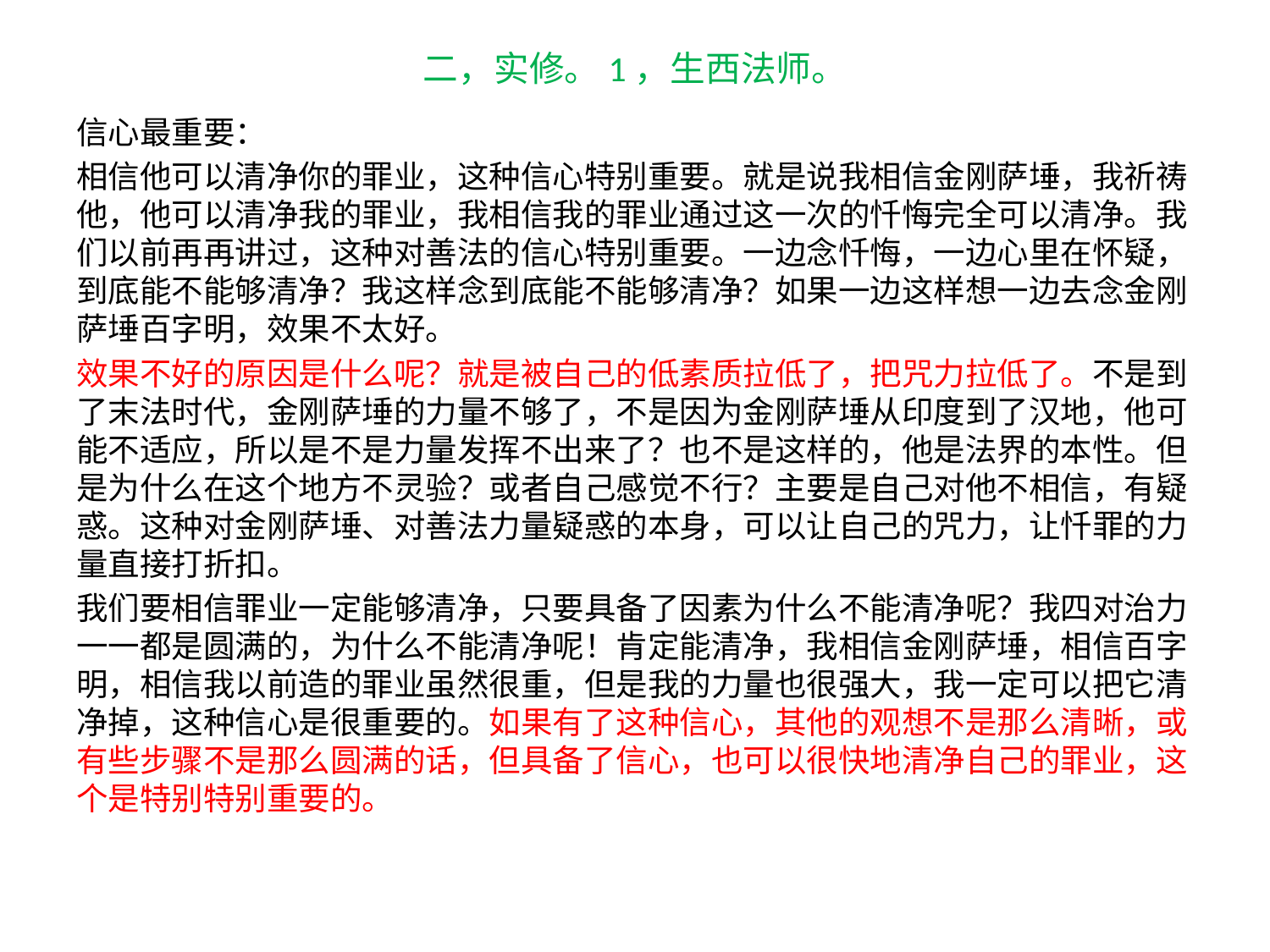

# 二，实修。1，生西法师。
信心最重要：
相信他可以清净你的罪业，这种信心特别重要。就是说我相信金刚萨埵，我祈祷他，他可以清净我的罪业，我相信我的罪业通过这一次的忏悔完全可以清净。我们以前再再讲过，这种对善法的信心特别重要。一边念忏悔，一边心里在怀疑，到底能不能够清净？我这样念到底能不能够清净？如果一边这样想一边去念金刚萨埵百字明，效果不太好。
效果不好的原因是什么呢？就是被自己的低素质拉低了，把咒力拉低了。不是到了末法时代，金刚萨埵的力量不够了，不是因为金刚萨埵从印度到了汉地，他可能不适应，所以是不是力量发挥不出来了？也不是这样的，他是法界的本性。但是为什么在这个地方不灵验？或者自己感觉不行？主要是自己对他不相信，有疑惑。这种对金刚萨埵、对善法力量疑惑的本身，可以让自己的咒力，让忏罪的力量直接打折扣。
我们要相信罪业一定能够清净，只要具备了因素为什么不能清净呢？我四对治力一一都是圆满的，为什么不能清净呢！肯定能清净，我相信金刚萨埵，相信百字明，相信我以前造的罪业虽然很重，但是我的力量也很强大，我一定可以把它清净掉，这种信心是很重要的。如果有了这种信心，其他的观想不是那么清晰，或有些步骤不是那么圆满的话，但具备了信心，也可以很快地清净自己的罪业，这个是特别特别重要的。